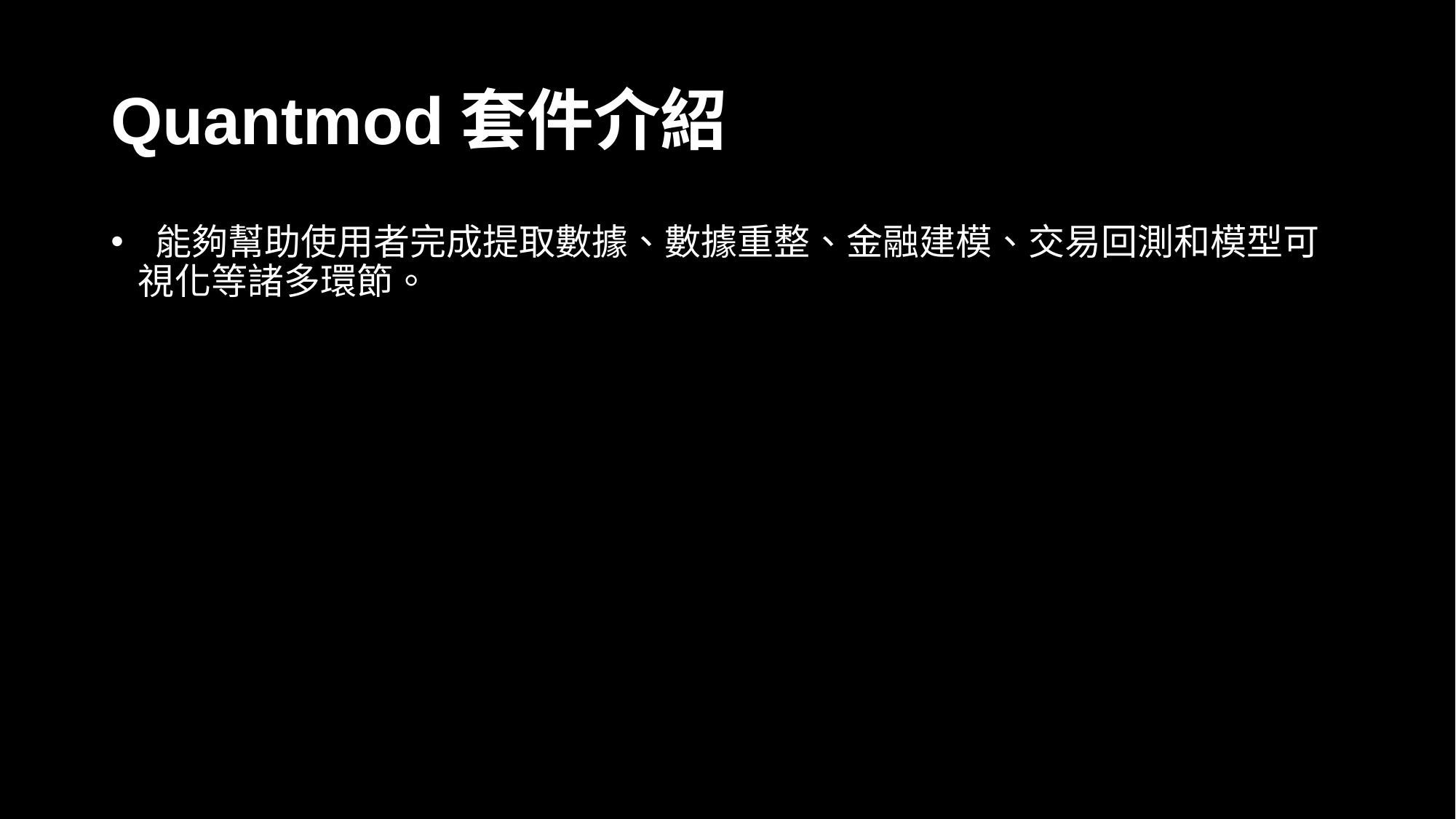

# Quantmod套件介紹
 能夠幫助使用者完成提取數據、數據重整、金融建模、交易回測和模型可視化等諸多環節。